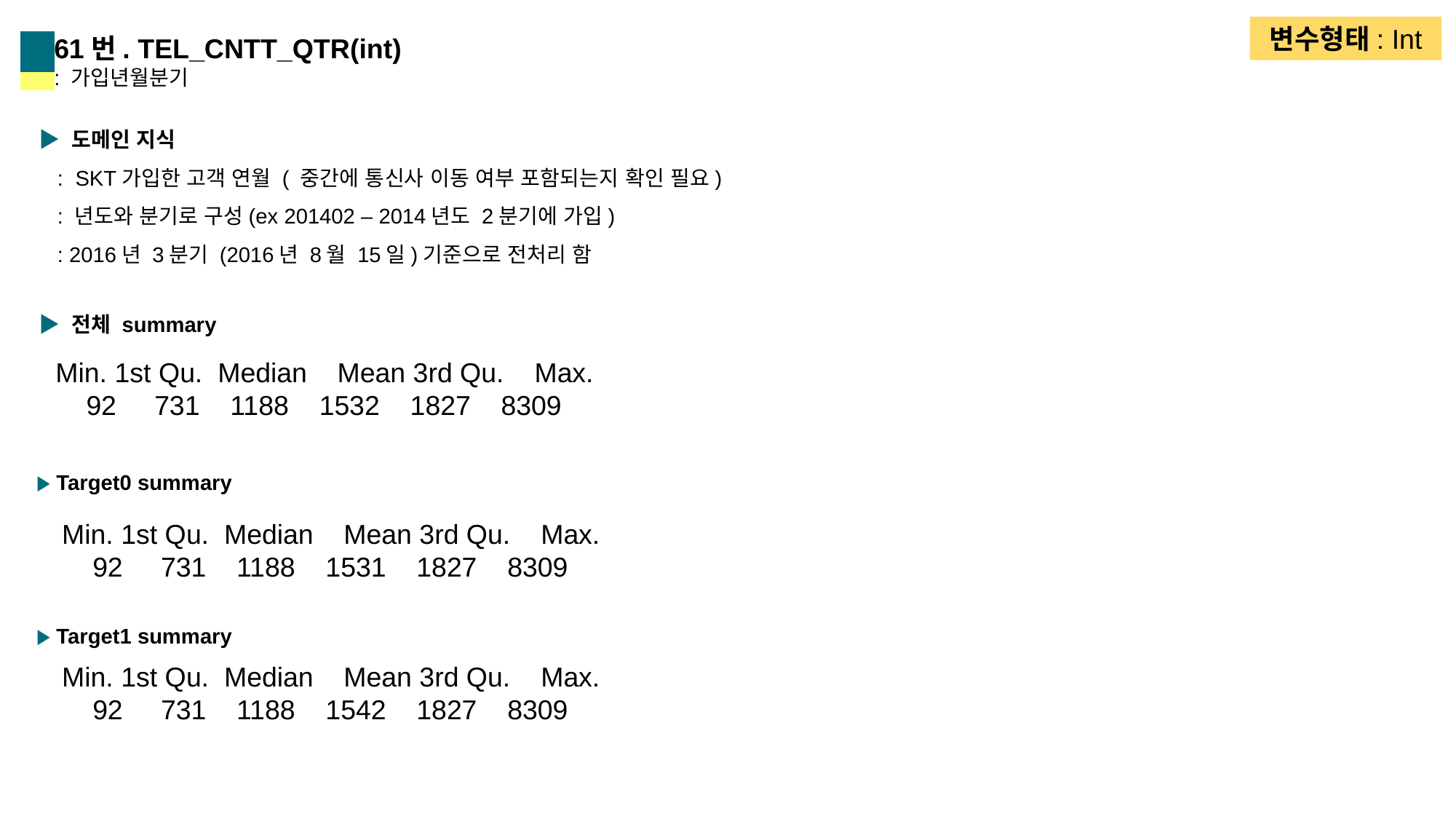

변수형태: Int
61번. TEL_CNTT_QTR(int)
: 가입년월분기

▶ 도메인 지식
   :  SKT가입한 고객 연월 ( 중간에 통신사 이동 여부 포함되는지 확인 필요)
   : 년도와 분기로 구성(ex 201402 – 2014년도 2분기에 가입)
   : 2016년 3분기 (2016년 8월 15일)기준으로 전처리 함
▶ 전체 summary
 Min. 1st Qu.  Median    Mean 3rd Qu.    Max.
     92     731    1188    1532    1827    8309
▶ Target0 summary
 Min. 1st Qu.  Median    Mean 3rd Qu.    Max.
     92     731    1188    1531    1827    8309
▶ Target1 summary
 Min. 1st Qu.  Median    Mean 3rd Qu.    Max.
     92     731    1188    1542    1827    8309